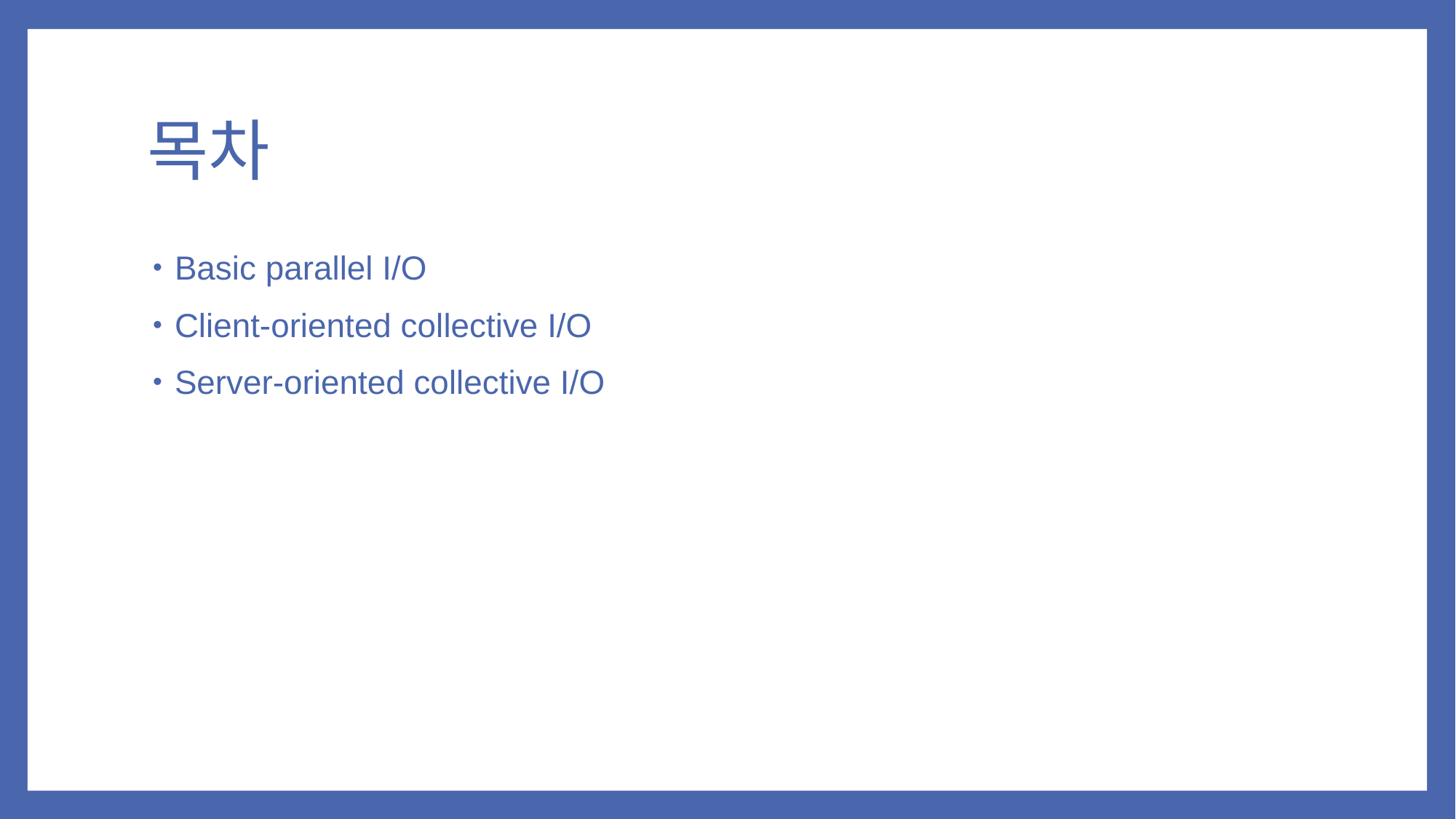

# 목차
Basic parallel I/O
Client-oriented collective I/O
Server-oriented collective I/O